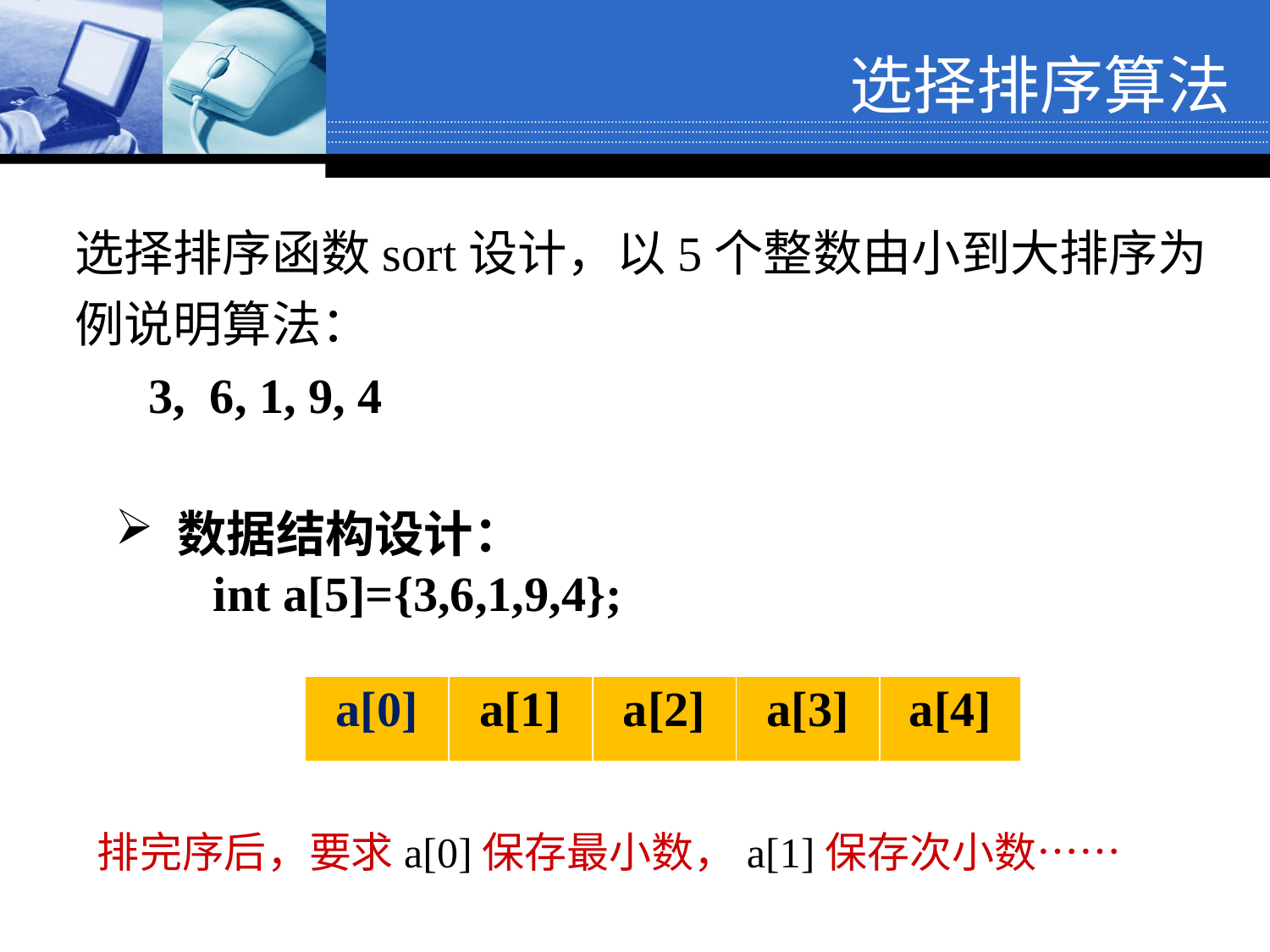

选择排序算法
选择排序函数sort设计，以5个整数由小到大排序为例说明算法：
      3,  6, 1, 9, 4

 数据结构设计：
        int a[5]={3,6,1,9,4};
| a[0] | a[1] | a[2] | a[3] | a[4] |
| --- | --- | --- | --- | --- |
排完序后，要求a[0]保存最小数，a[1]保存次小数……